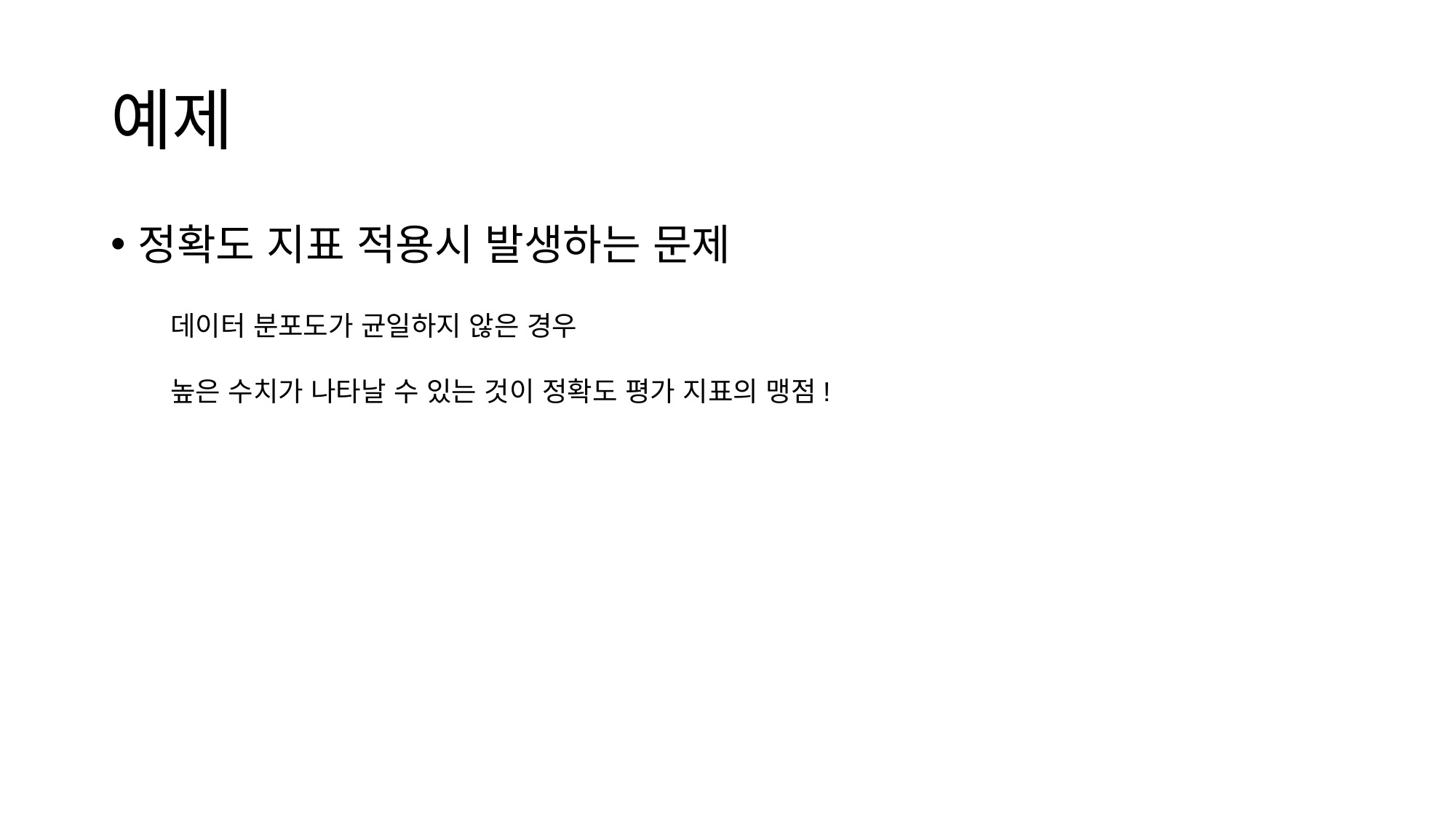

# 예제
정확도 지표 적용시 발생하는 문제

데이터 분포도가 균일하지 않은 경우

높은 수치가 나타날 수 있는 것이 정확도 평가 지표의 맹점!